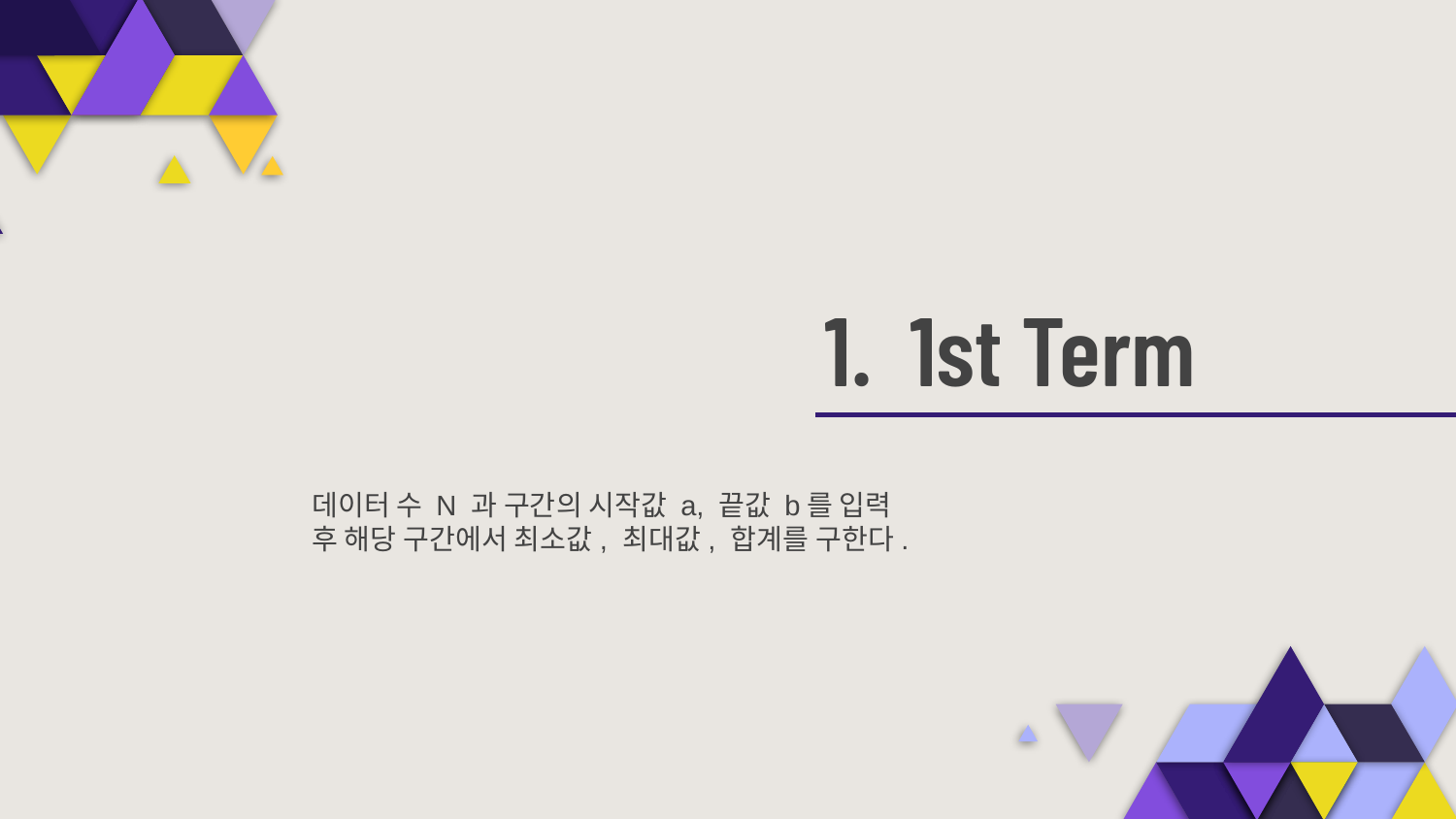

# 1st Term
데이터 수 N 과 구간의 시작값 a, 끝값 b를 입력 후 해당 구간에서 최소값, 최대값, 합계를 구한다.